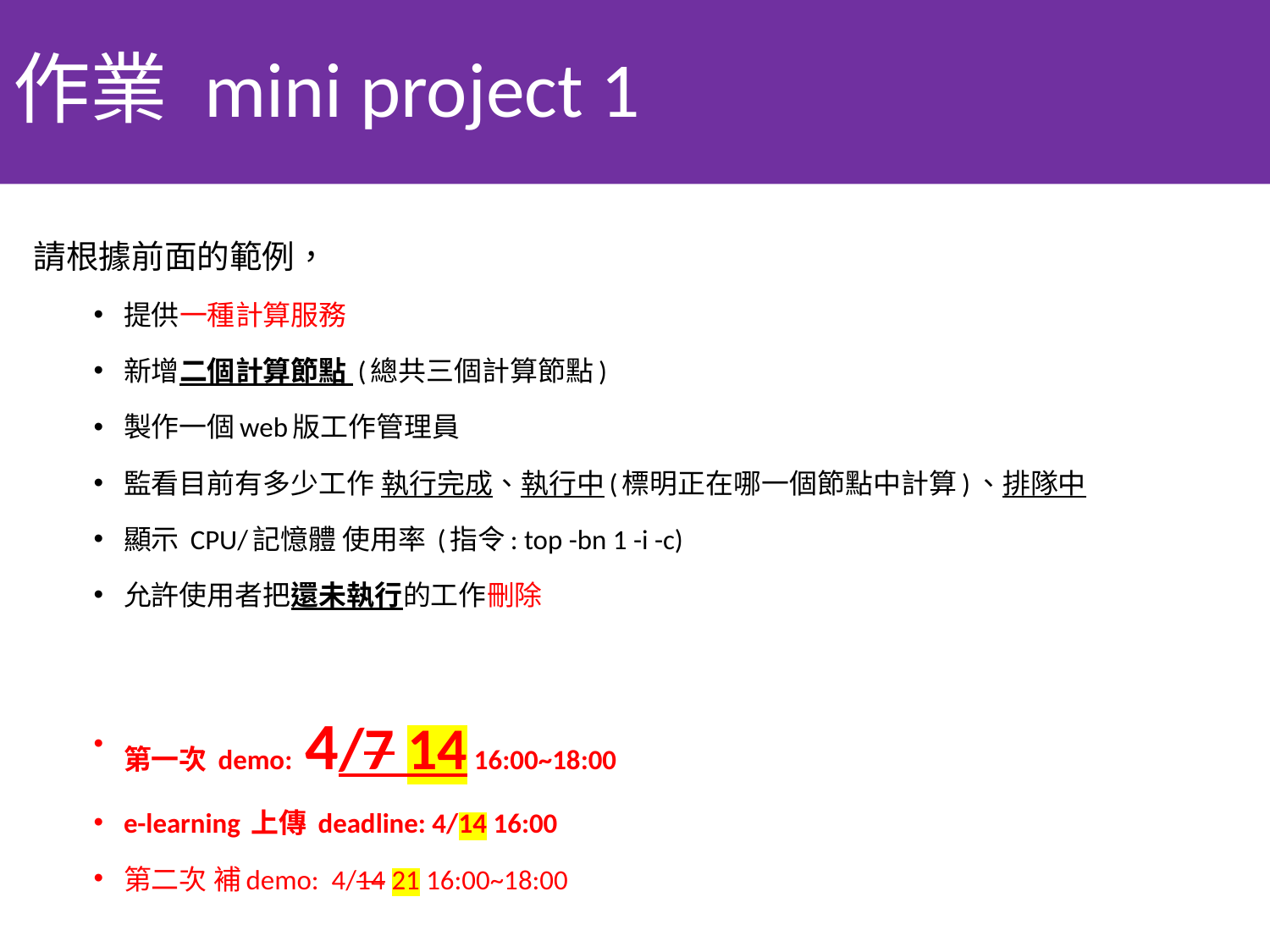

# 作業 mini project 1
請根據前面的範例，
提供一種計算服務
新增二個計算節點 (總共三個計算節點)
製作一個web版工作管理員
監看目前有多少工作 執行完成、執行中(標明正在哪一個節點中計算)、排隊中
顯示 CPU/記憶體 使用率 (指令: top -bn 1 -i -c)
允許使用者把還未執行的工作刪除

第一次 demo:  4/7 14 16:00~18:00
e-learning 上傳 deadline: 4/14 16:00
第二次 補demo:  4/14 21 16:00~18:00